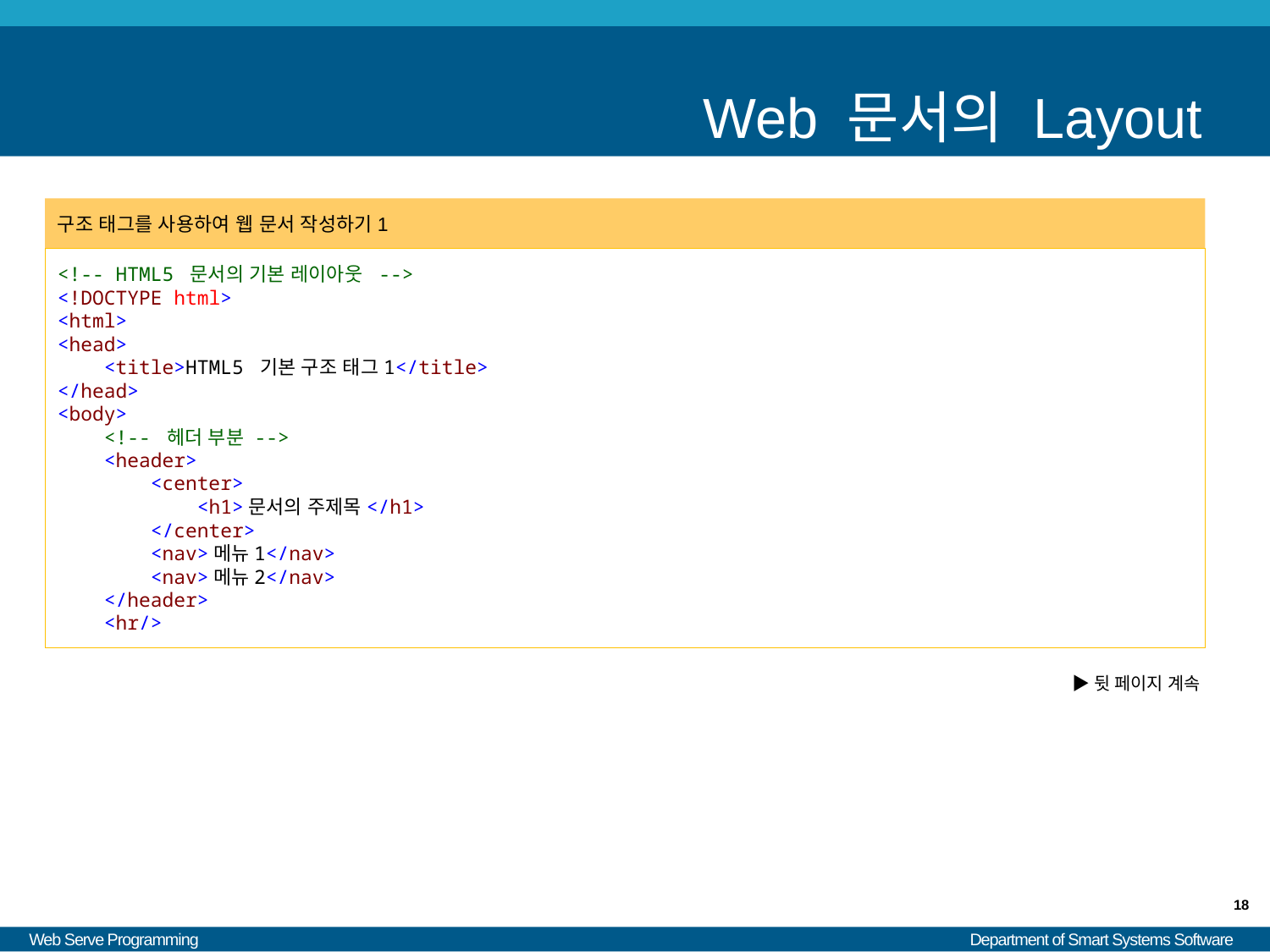

# Web 문서의 Layout
구조 태그를 사용하여 웹 문서 작성하기1
<!-- HTML5 문서의 기본 레이아웃  -->
<!DOCTYPE html>
<html>
<head>
    <title>HTML5 기본 구조 태그1</title>
</head>
<body>
    <!-- 헤더 부분 -->
    <header>
        <center>
            <h1>문서의 주제목</h1>
        </center>
        <nav>메뉴1</nav>
        <nav>메뉴2</nav>
    </header>
    <hr/>
▶뒷 페이지 계속
18